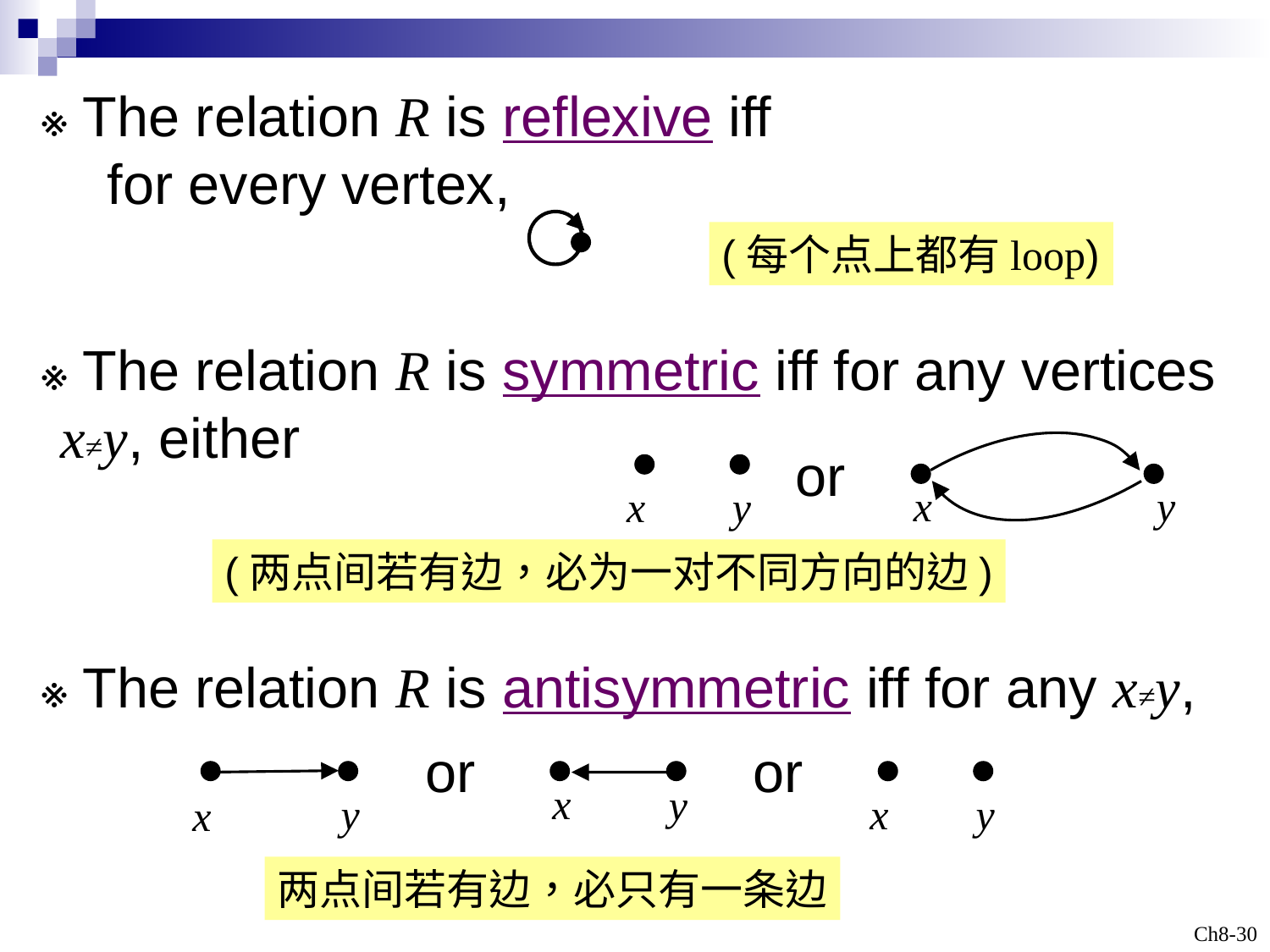

※ The relation R is reflexive iff
   for every vertex,

(每个点上都有loop)

x
y
  ※ The relation R is symmetric iff for any vertices x≠y, either
or

x
y
(两点间若有边，必为一对不同方向的边)
  ※ The relation R is antisymmetric iff for any x≠y,
or
or

y
x

x

y

x
y
两点间若有边，必只有一条边
Ch8-30